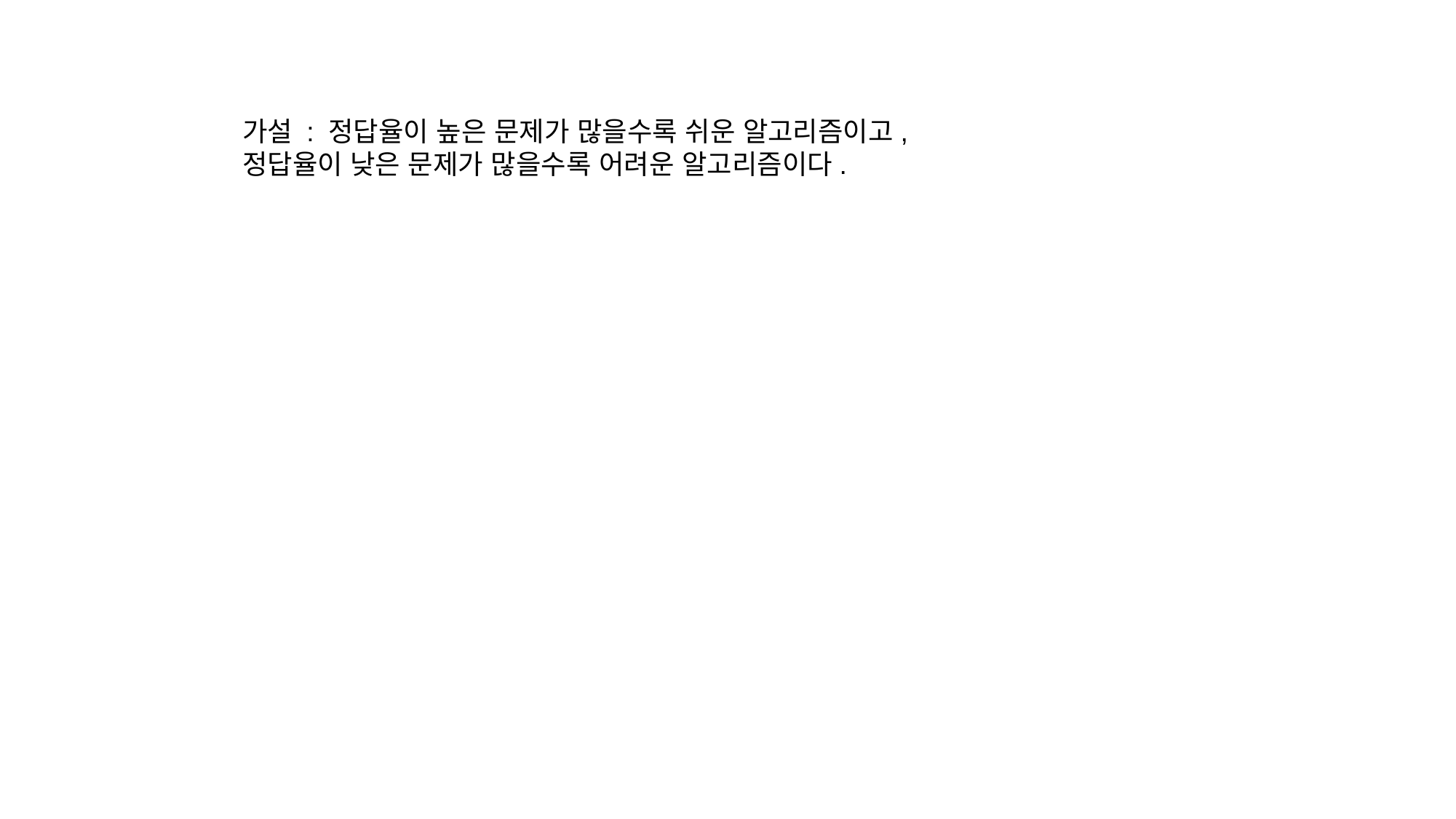

가설 : 정답율이 높은 문제가 많을수록 쉬운 알고리즘이고,
정답율이 낮은 문제가 많을수록 어려운 알고리즘이다.